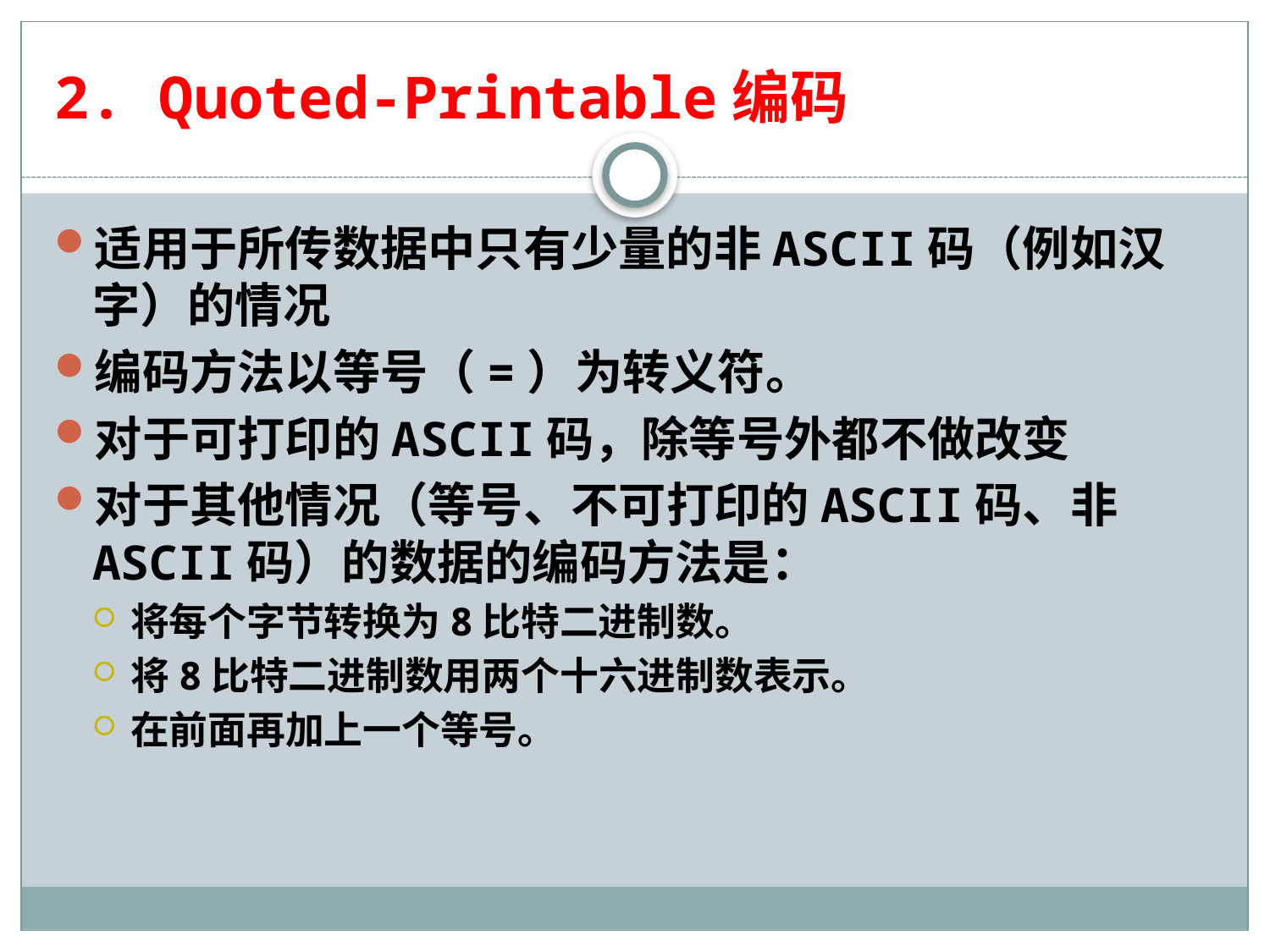

# 2. Quoted-Printable编码
适用于所传数据中只有少量的非ASCII码（例如汉字）的情况
编码方法以等号（=）为转义符。
对于可打印的ASCII码，除等号外都不做改变
对于其他情况（等号、不可打印的ASCII码、非ASCII码）的数据的编码方法是：
将每个字节转换为8比特二进制数。
将8比特二进制数用两个十六进制数表示。
在前面再加上一个等号。